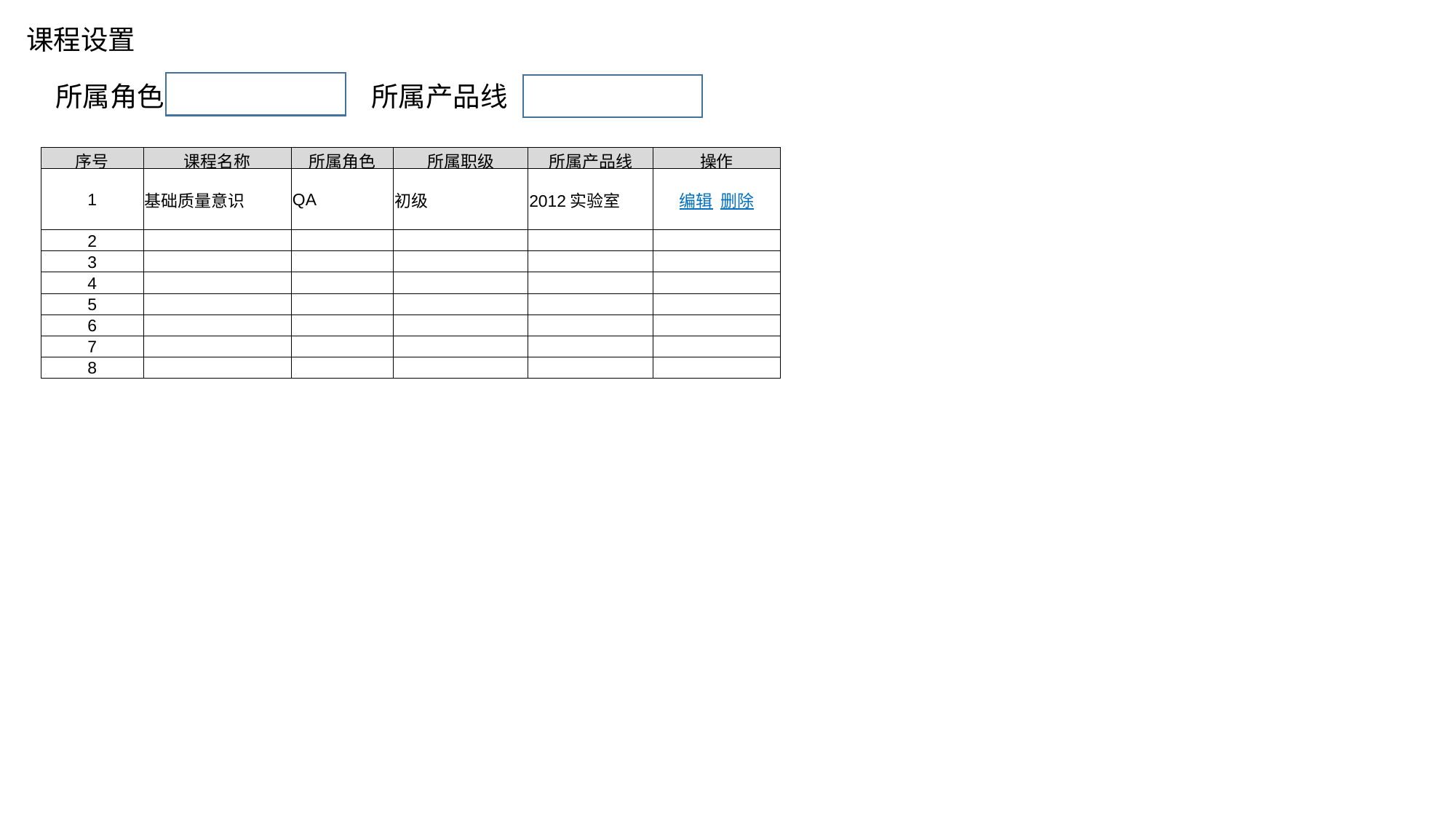

课程设置

所属角色 　                            所属产品线

| 序号 | 课程名称 | 所属角色 | 所属职级 | 所属产品线 | 操作 |
| --- | --- | --- | --- | --- | --- |
| 1 | 基础质量意识 | QA | 初级 | 2012实验室 | 编辑 删除 |
| 2 |  |  |  |  |  |
| 3 |  |  |  |  |  |
| 4 |  |  |  |  |  |
| 5 |  |  |  |  |  |
| 6 |  |  |  |  |  |
| 7 |  |  |  |  |  |
| 8 |  |  |  |  |  |